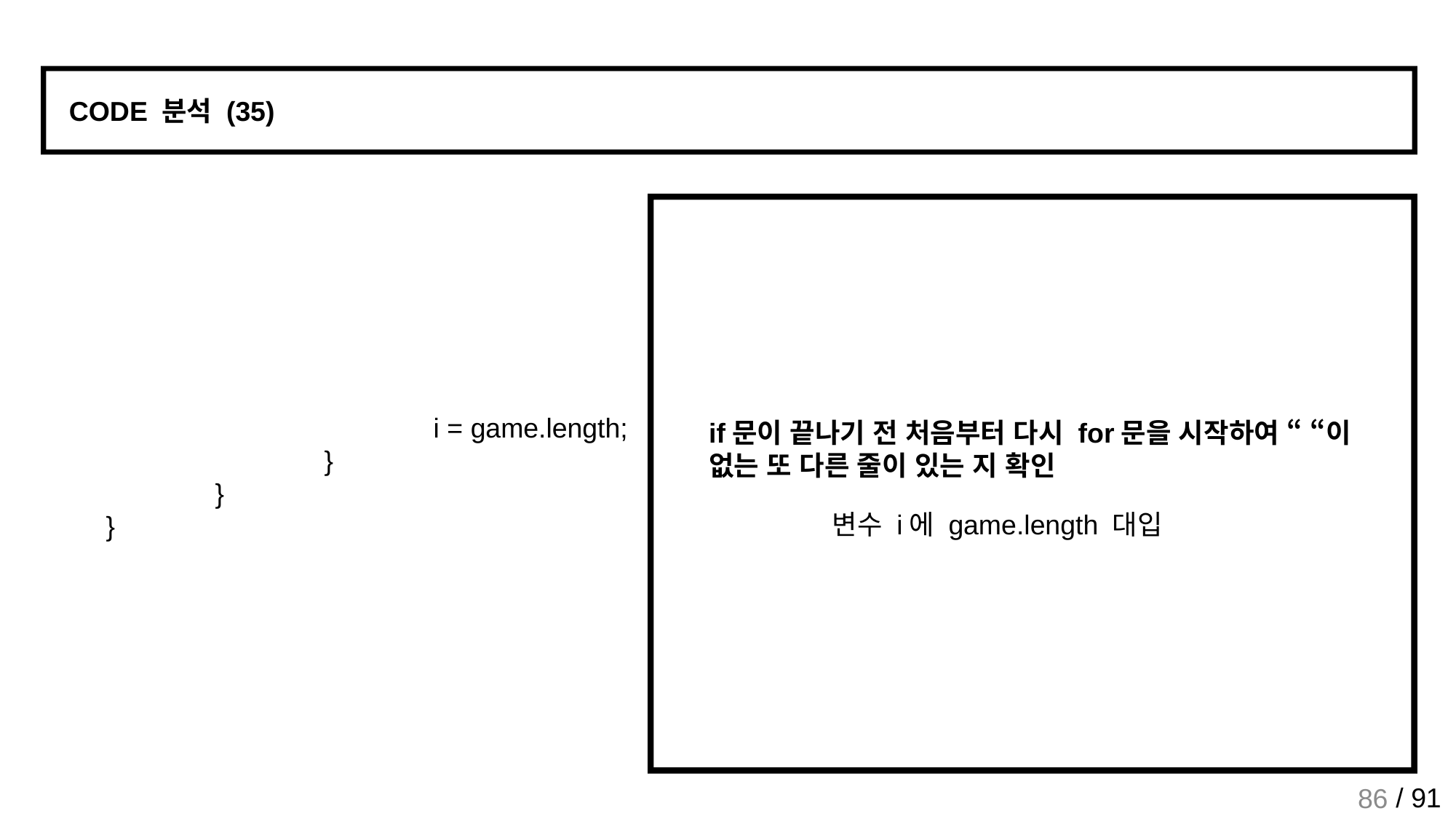

CODE 분석 (35)

				i = game.length;
			}
		}
	}
if문이 끝나기 전 처음부터 다시 for문을 시작하여 “ “이
없는 또 다른 줄이 있는 지 확인
변수 i에 game.length 대입
86